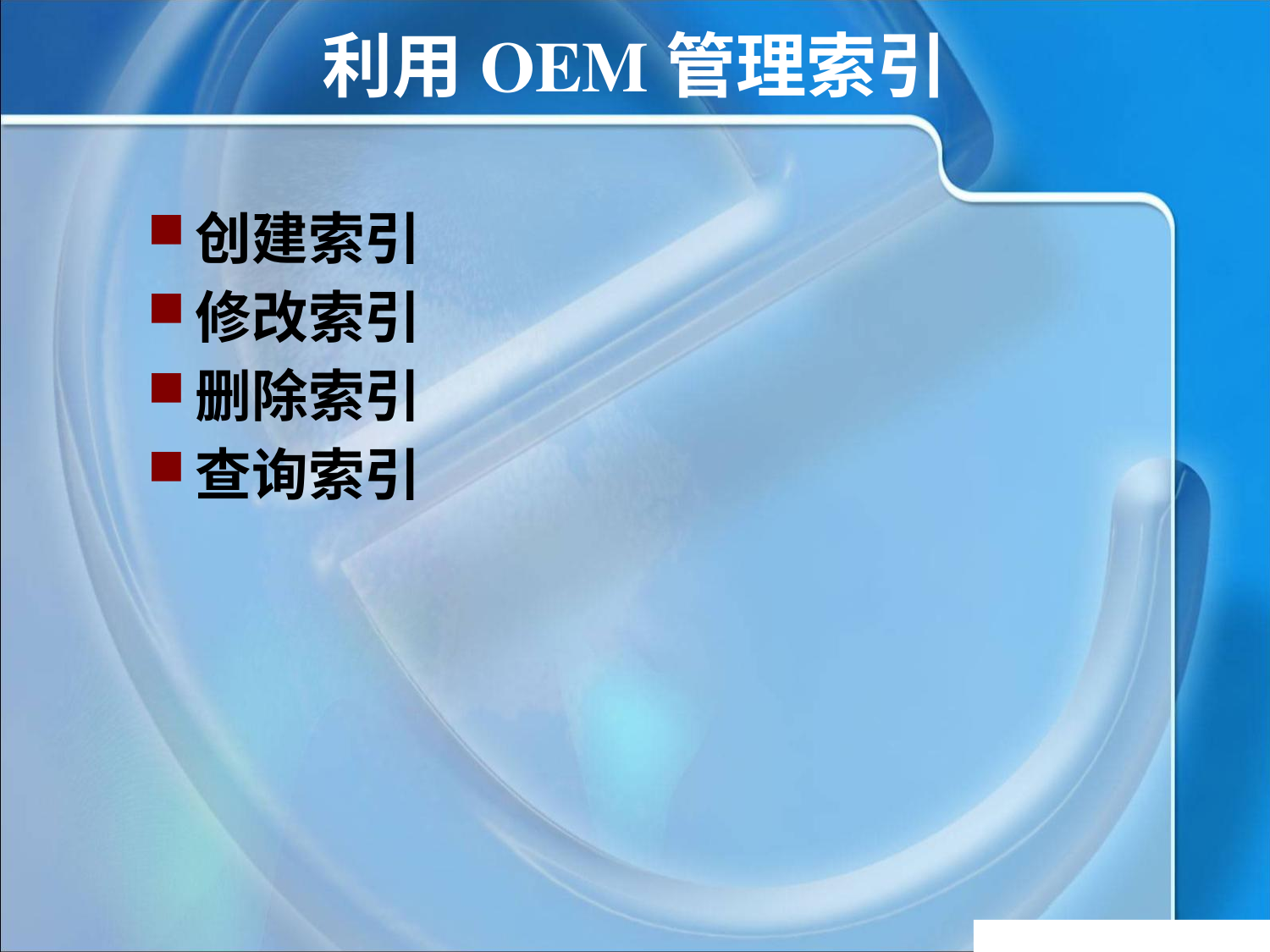

# 利用OEM管理索引
创建索引
修改索引
删除索引
查询索引
95